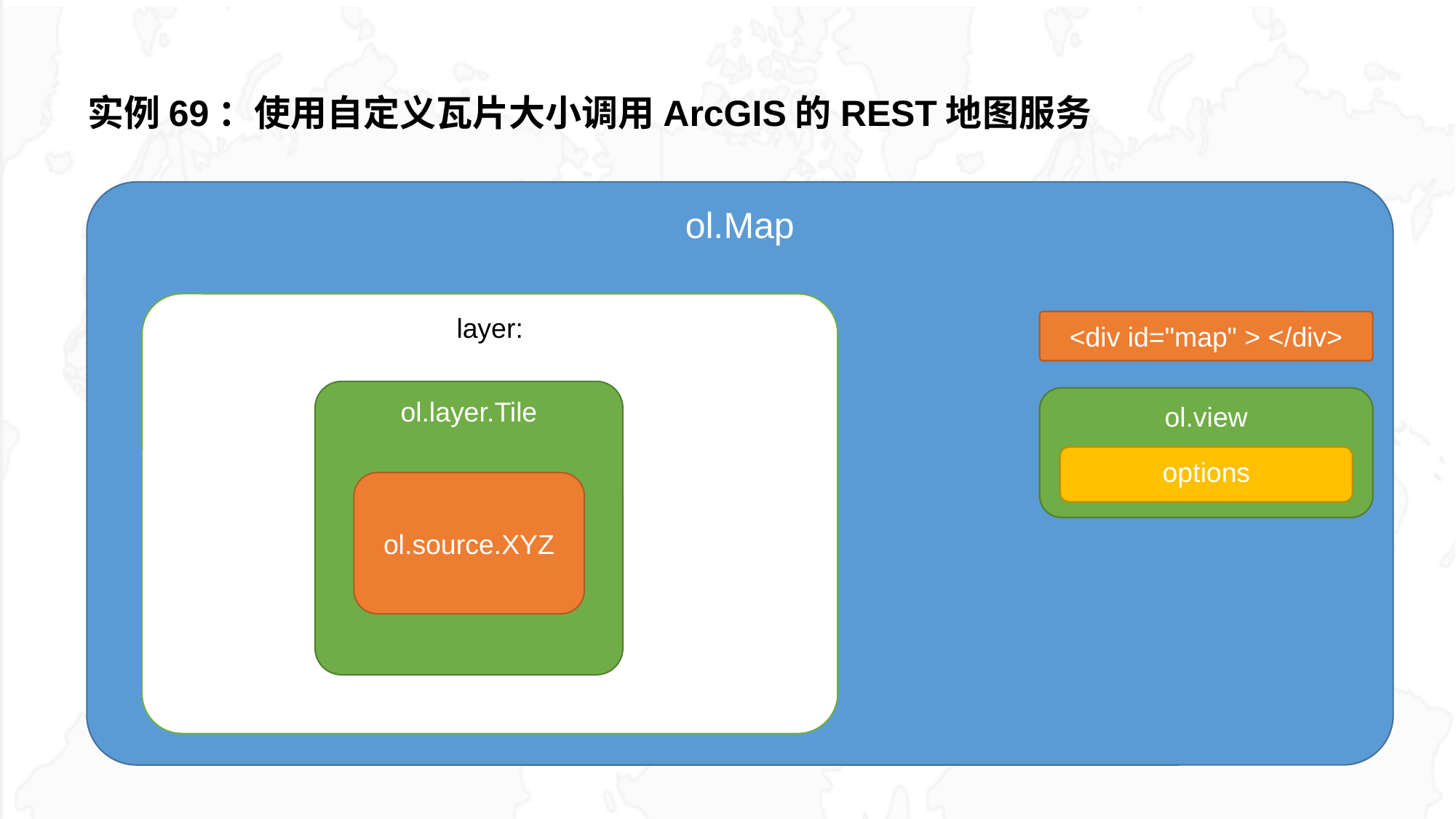

# 实例69：使用自定义瓦片大小调用ArcGIS的REST地图服务
ol.Map
layer:
<div id="map" > </div>
ol.layer.Tile
view:ol.view
ol.view
options
options
ol.source.XYZ